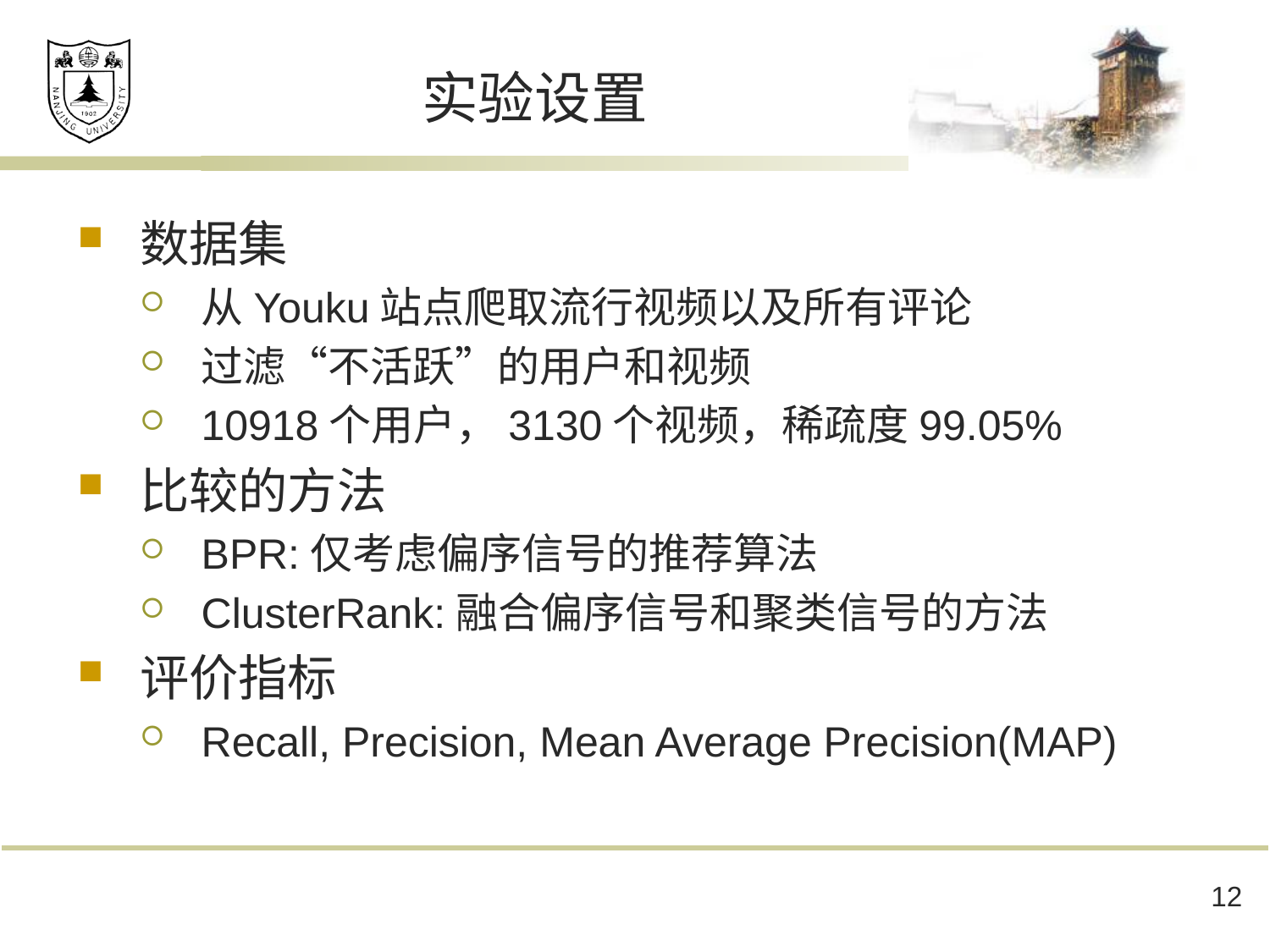

# 实验设置
数据集
从Youku站点爬取流行视频以及所有评论
过滤“不活跃”的用户和视频
10918个用户，3130个视频，稀疏度99.05%
比较的方法
BPR:仅考虑偏序信号的推荐算法
ClusterRank:融合偏序信号和聚类信号的方法
评价指标
Recall, Precision, Mean Average Precision(MAP)
12